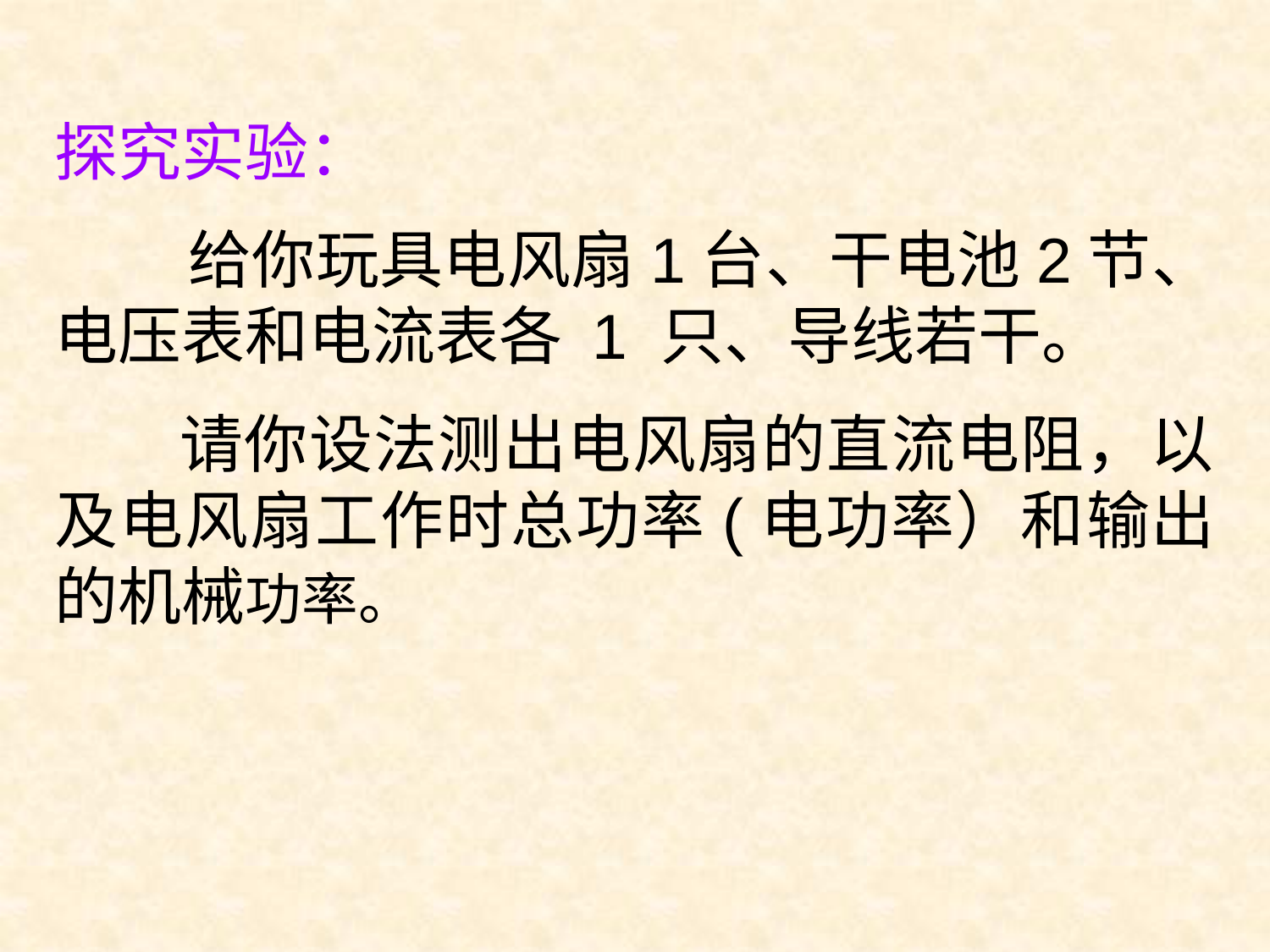

探究实验：
        给你玩具电风扇1台、干电池2节、电压表和电流表各 1 只、导线若干。
       请你设法测出电风扇的直流电阻，以及电风扇工作时总功率(电功率）和输出的机械功率。